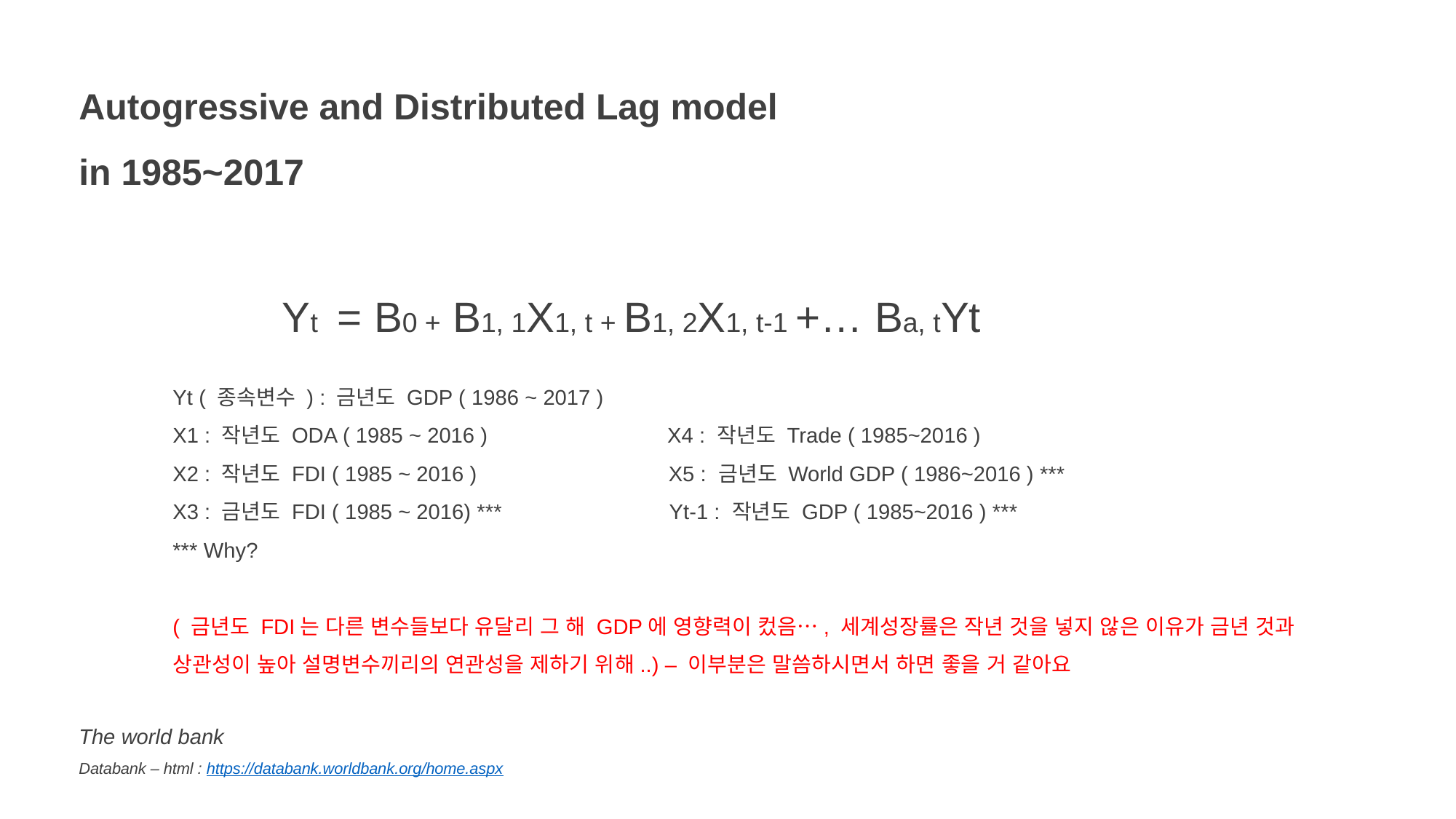

Autogressive and Distributed Lag model
in 1985~2017
Yt  = B0 + B1, 1X1, t + B1, 2X1, t-1 +… Ba, tYt
Yt ( 종속변수 ) : 금년도 GDP ( 1986 ~ 2017 )
X1 : 작년도 ODA ( 1985 ~ 2016 )                              X4 : 작년도 Trade ( 1985~2016 )
X2 : 작년도 FDI ( 1985 ~ 2016 )                                X5 : 금년도 World GDP ( 1986~2016 ) ***
X3 : 금년도 FDI ( 1985 ~ 2016) ***                            Yt-1 : 작년도 GDP ( 1985~2016 ) ***
*** Why?

( 금년도 FDI는 다른 변수들보다 유달리 그 해 GDP에 영향력이 컸음…, 세계성장률은 작년 것을 넣지 않은 이유가 금년 것과 상관성이 높아 설명변수끼리의 연관성을 제하기 위해..) – 이부분은 말씀하시면서 하면 좋을 거 같아요

The world bank
Databank – html : https://databank.worldbank.org/home.aspx